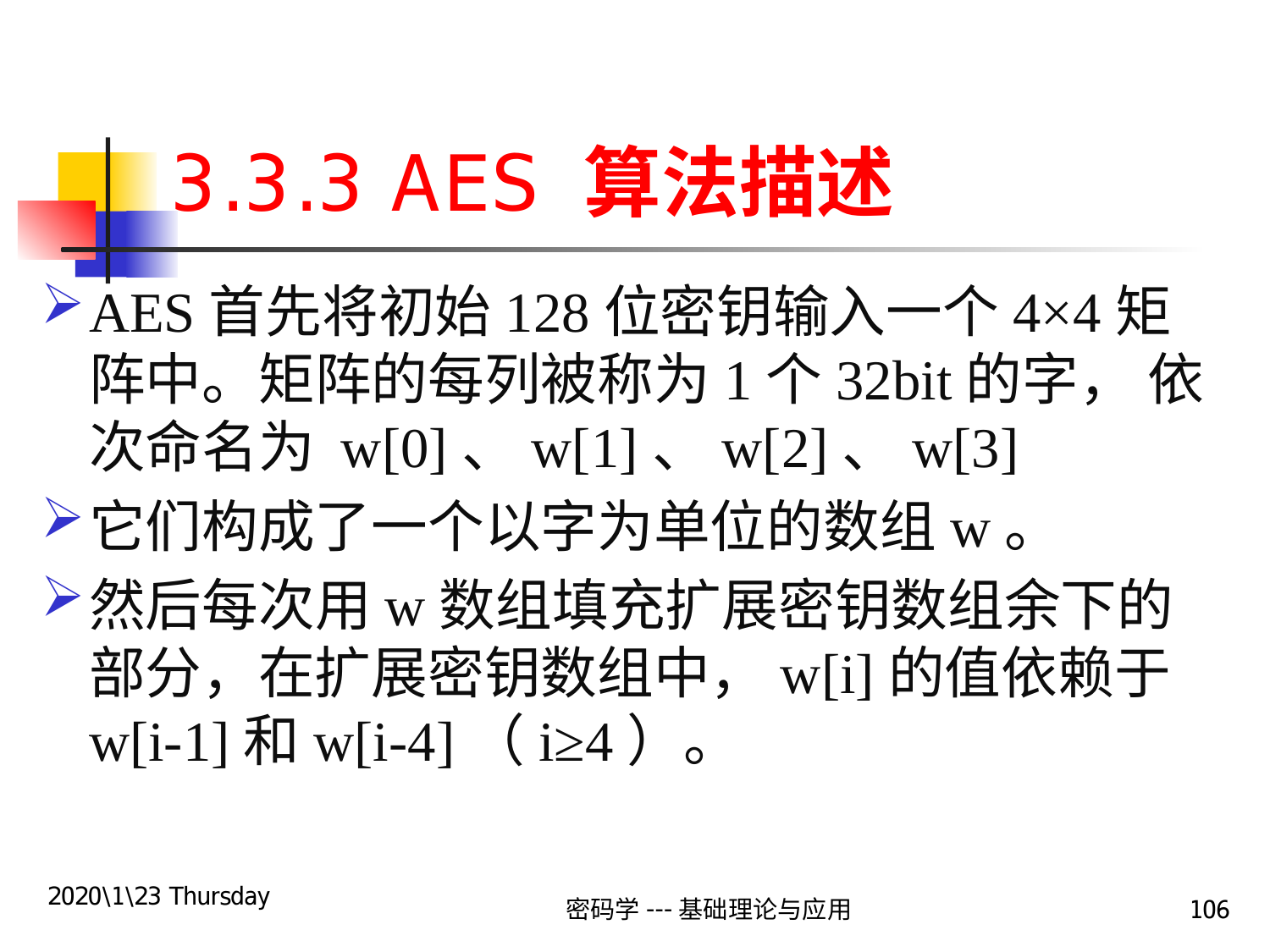

# 3.3.3 AES 算法描述
AES首先将初始128位密钥输入一个4×4矩阵中。矩阵的每列被称为1个32bit的字， 依次命名为 w[0]、w[1]、w[2]、w[3]
它们构成了一个以字为单位的数组w。
然后每次用w数组填充扩展密钥数组余下的部分，在扩展密钥数组中，w[i]的值依赖于w[i-1]和w[i-4]（i≥4）。
2020\1\23 Thursday
密码学---基础理论与应用
106